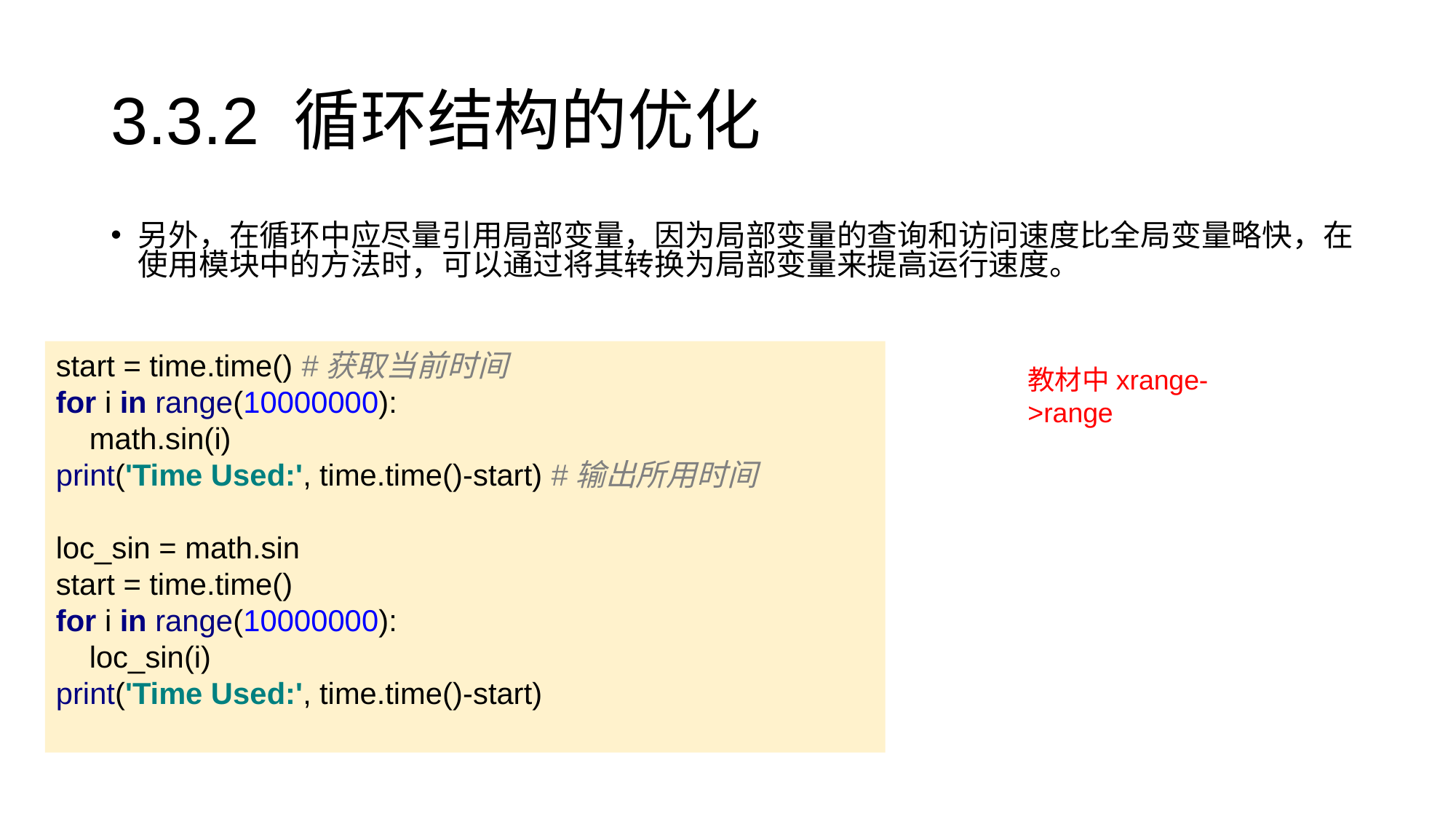

# 3.3.2 循环结构的优化
另外，在循环中应尽量引用局部变量，因为局部变量的查询和访问速度比全局变量略快，在使用模块中的方法时，可以通过将其转换为局部变量来提高运行速度。
start = time.time() #获取当前时间
for i in range(10000000):
    math.sin(i)
print('Time Used:', time.time()-start) #输出所用时间
loc_sin = math.sin
start = time.time()
for i in range(10000000):
    loc_sin(i)
print('Time Used:', time.time()-start)
教材中xrange->range